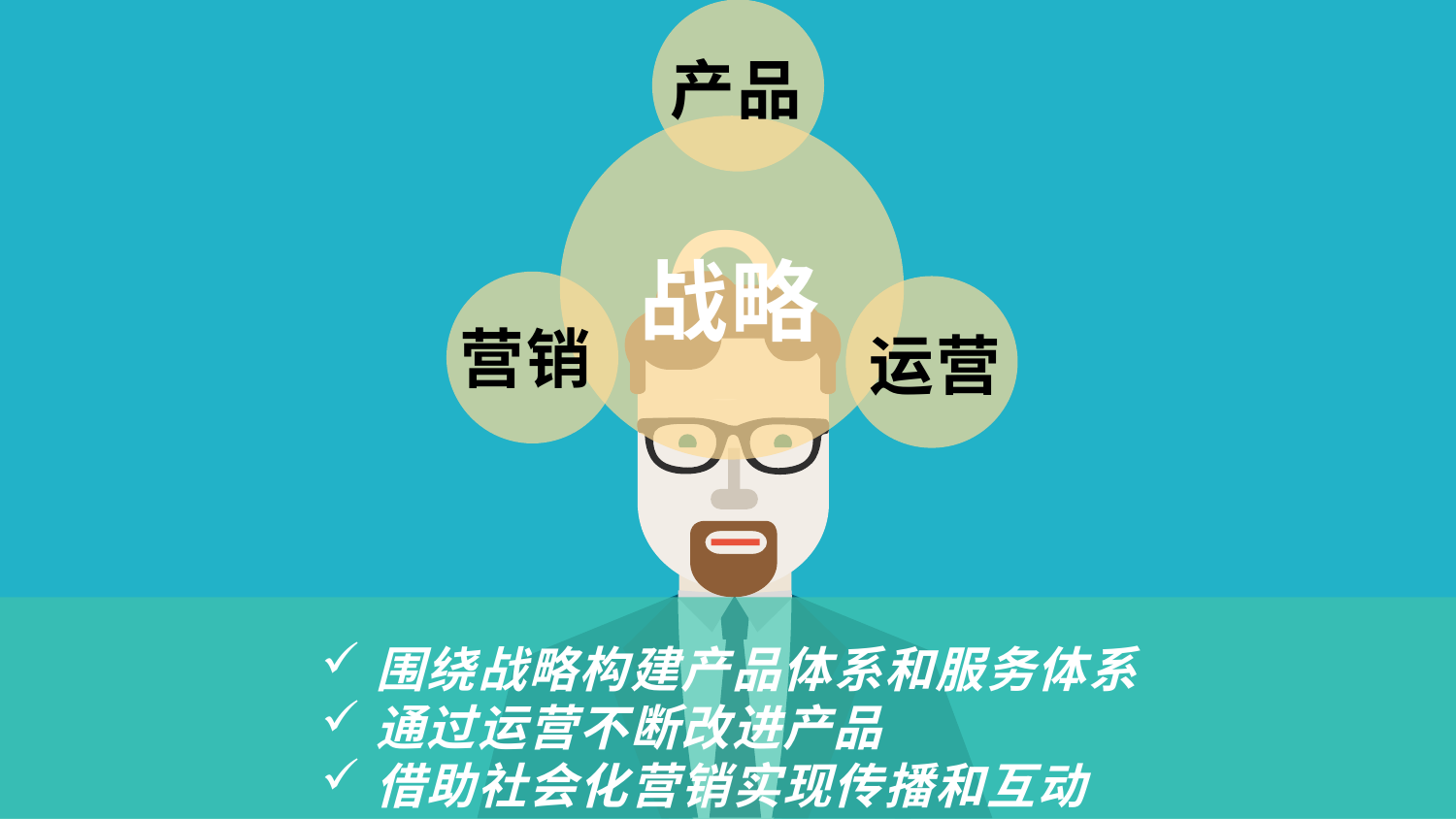

产品

战略

营销
运营

0

围绕战略构建产品体系和服务体系
通过运营不断改进产品
借助社会化营销实现传播和互动